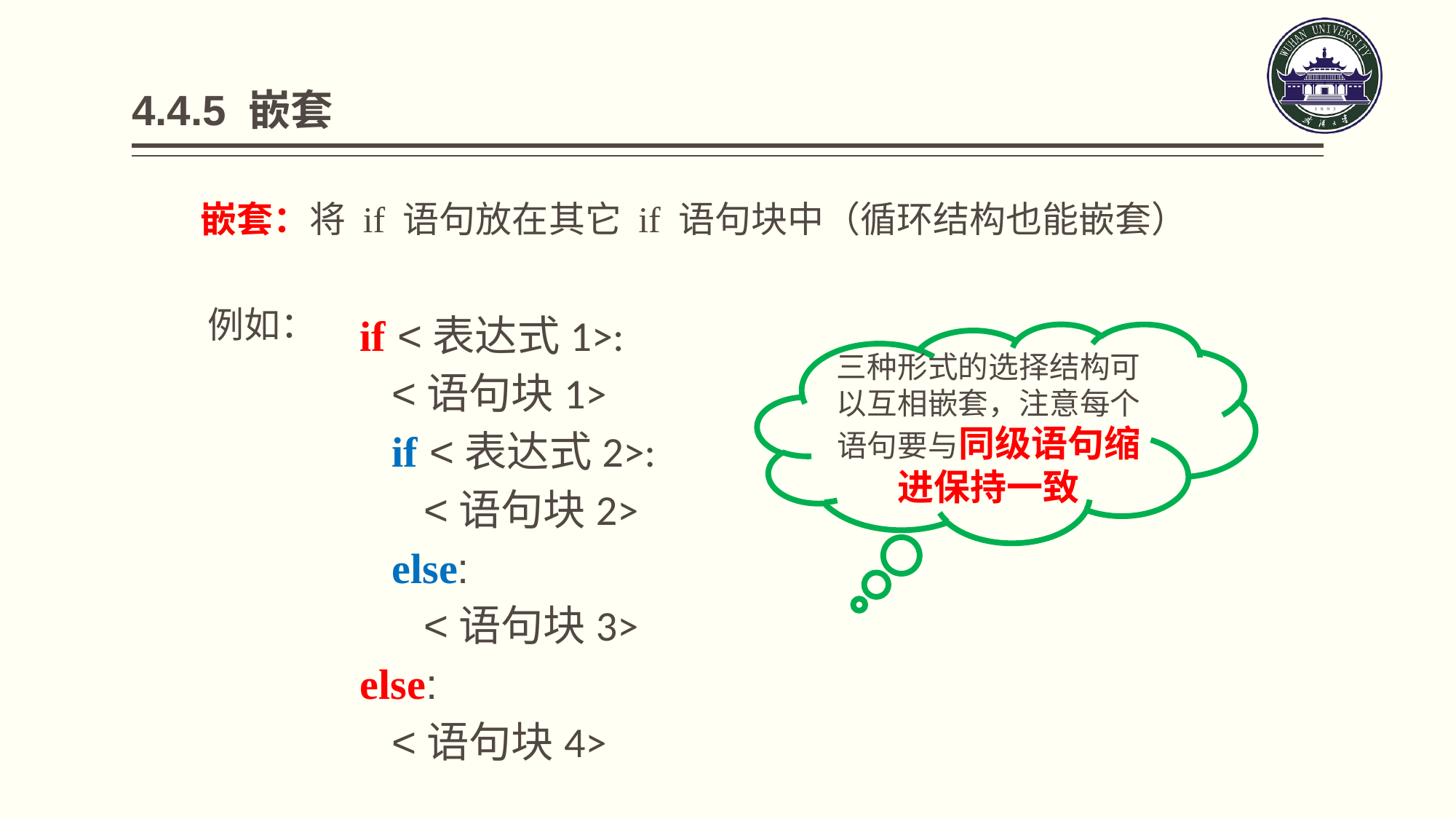

# 4.4.5 嵌套
嵌套：将 if 语句放在其它 if 语句块中（循环结构也能嵌套）
例如：
if <表达式1>:
<语句块1>
if <表达式2>:
<语句块2>
else:
<语句块3>
else:
<语句块4>
三种形式的选择结构可以互相嵌套，注意每个语句要与同级语句缩进保持一致